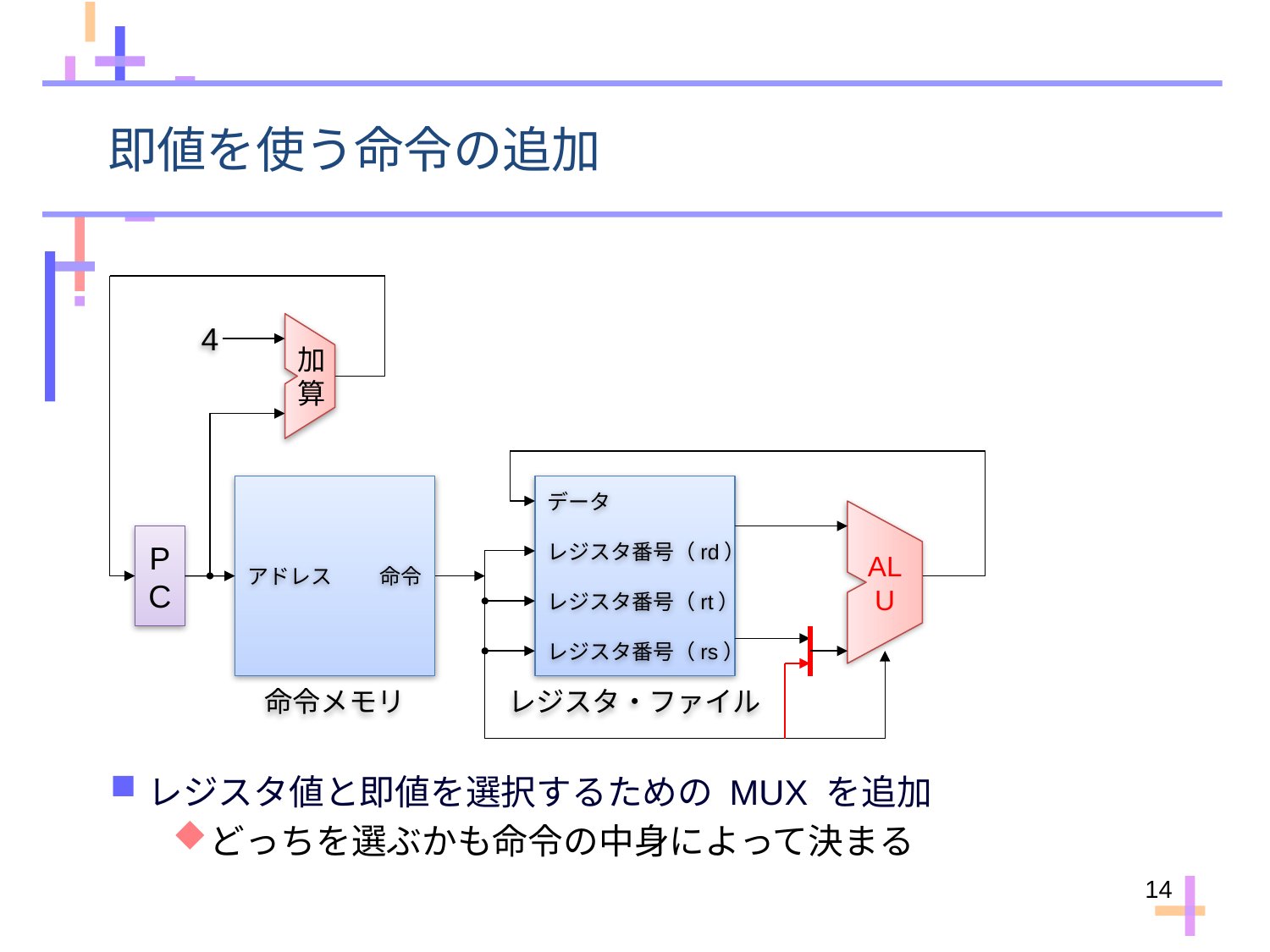

# 即値を使う命令の追加

4
加算

データ
PC
レジスタ番号（rd）
ALU

アドレス
命令
レジスタ番号（rt）
レジスタ番号（rs）

命令メモリ
レジスタ・ファイル
レジスタ値と即値を選択するための MUX を追加
どっちを選ぶかも命令の中身によって決まる

14